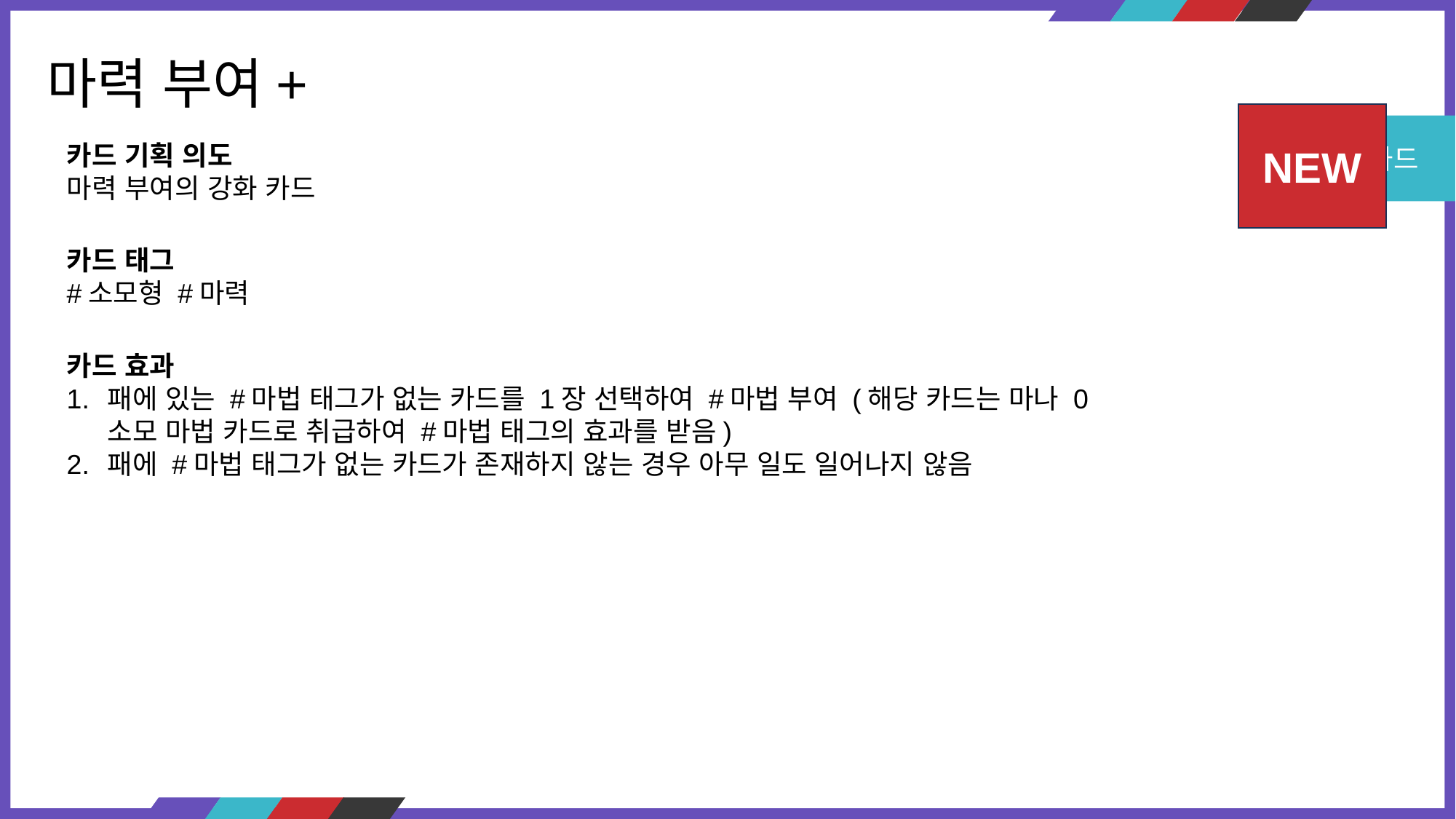

마력 부여+
NEW
소모형 카드
카드 기획 의도
마력 부여의 강화 카드
카드 태그
#소모형 #마력
카드 효과
패에 있는 #마법 태그가 없는 카드를 1장 선택하여 #마법 부여 (해당 카드는 마나 0소모 마법 카드로 취급하여 #마법 태그의 효과를 받음)
패에 #마법 태그가 없는 카드가 존재하지 않는 경우 아무 일도 일어나지 않음